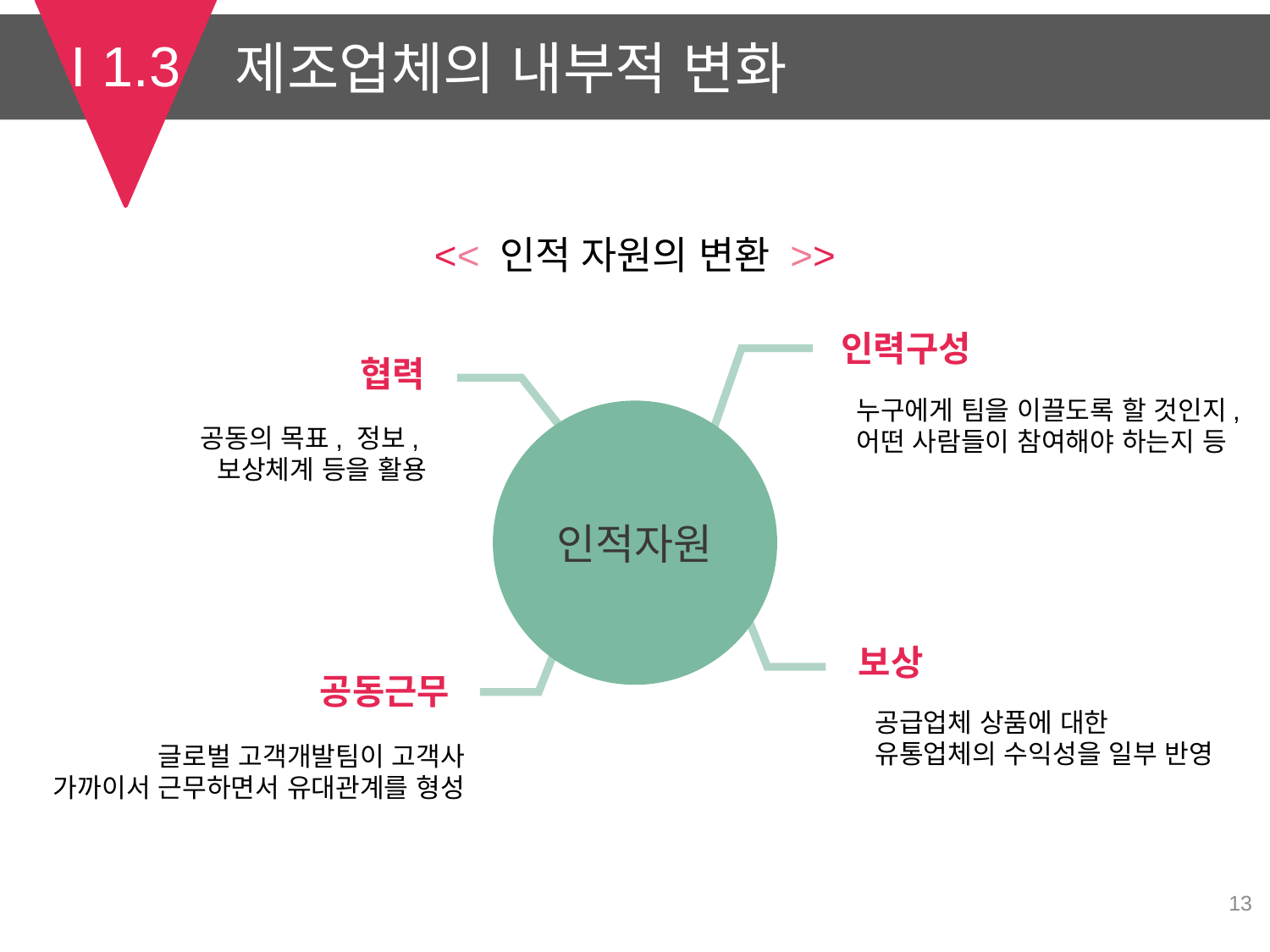

I 1.3

제조업체의 내부적 변화
<< 인적 자원의 변환 >>
인력구성
협력

누구에게 팀을 이끌도록 할 것인지,
어떤 사람들이 참여해야 하는지 등
인적자원
공동의 목표, 정보,
보상체계 등을 활용

보상

공동근무
공급업체 상품에 대한
유통업체의 수익성을 일부 반영
글로벌 고객개발팀이 고객사
가까이서 근무하면서 유대관계를 형성
13